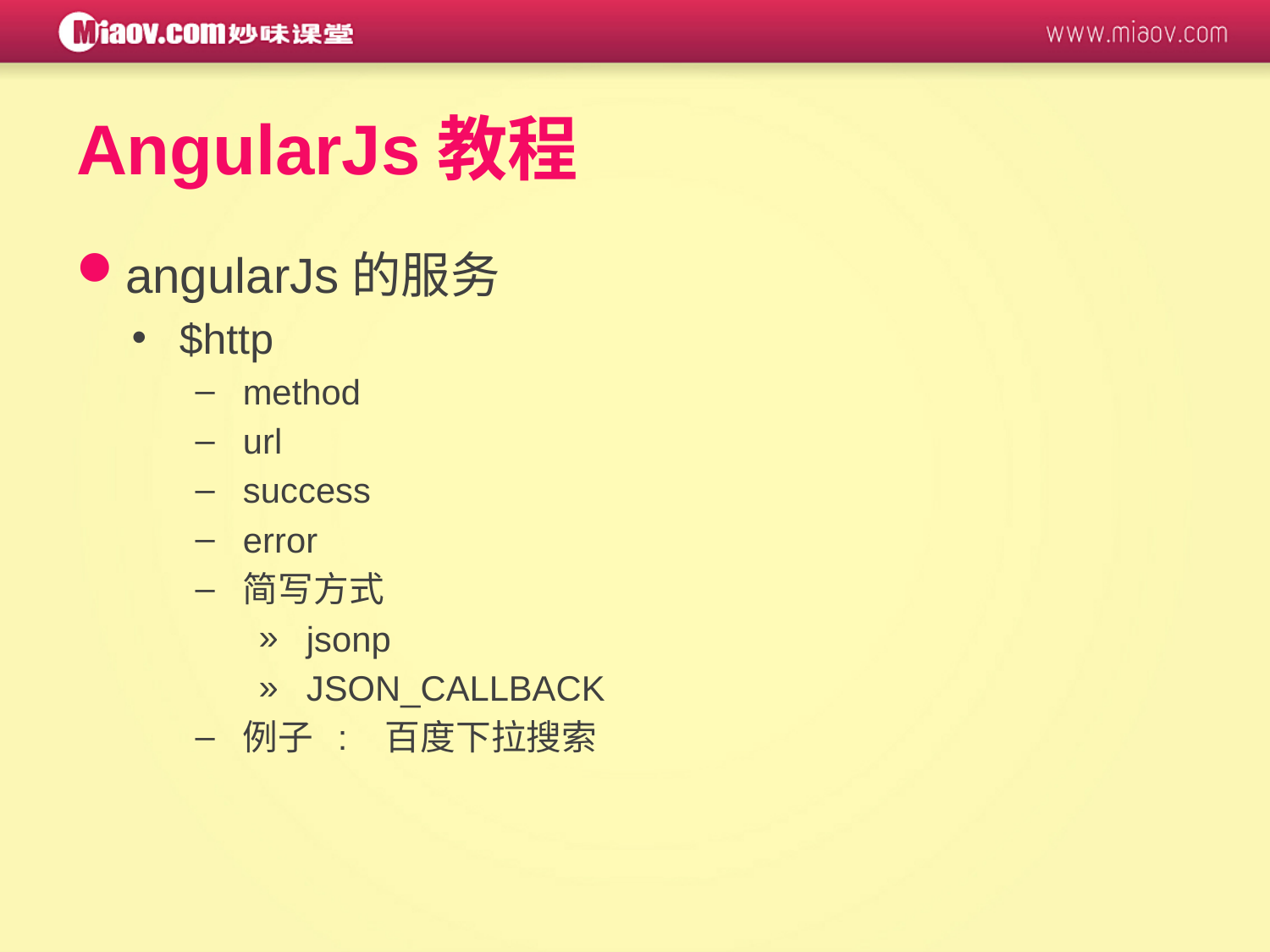

# AngularJs教程
angularJs的服务
$http
method
url
success
error
简写方式
jsonp
JSON_CALLBACK
例子  :   百度下拉搜索